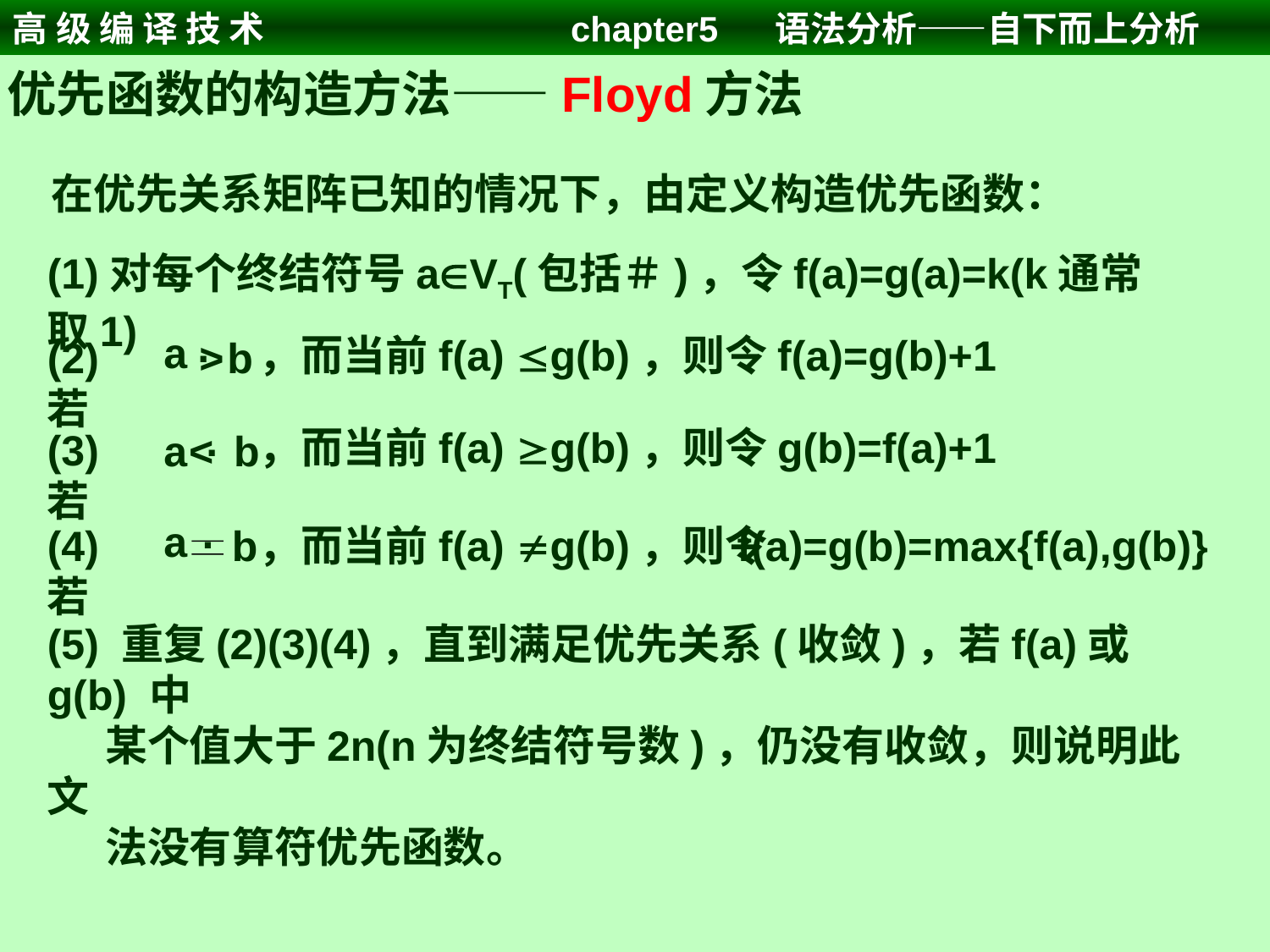

优先函数的构造方法——Floyd方法
在优先关系矩阵已知的情况下，由定义构造优先函数：
(1)对每个终结符号a∈VT(包括＃)，令f(a)=g(a)=k(k通常取1)
.
>
a
b
，而当前f(a) ≤g(b)，则令f(a)=g(b)+1
(2) 若
.
<
a
b
，而当前f(a) ≥g(b)，则令g(b)=f(a)+1
(3) 若
.

a
b
(4) 若
，而当前f(a) ≠g(b)，则令
f(a)=g(b)=max{f(a),g(b)}
(5) 重复(2)(3)(4)，直到满足优先关系(收敛)，若f(a)或g(b) 中
     某个值大于2n(n为终结符号数)，仍没有收敛，则说明此文
     法没有算符优先函数。